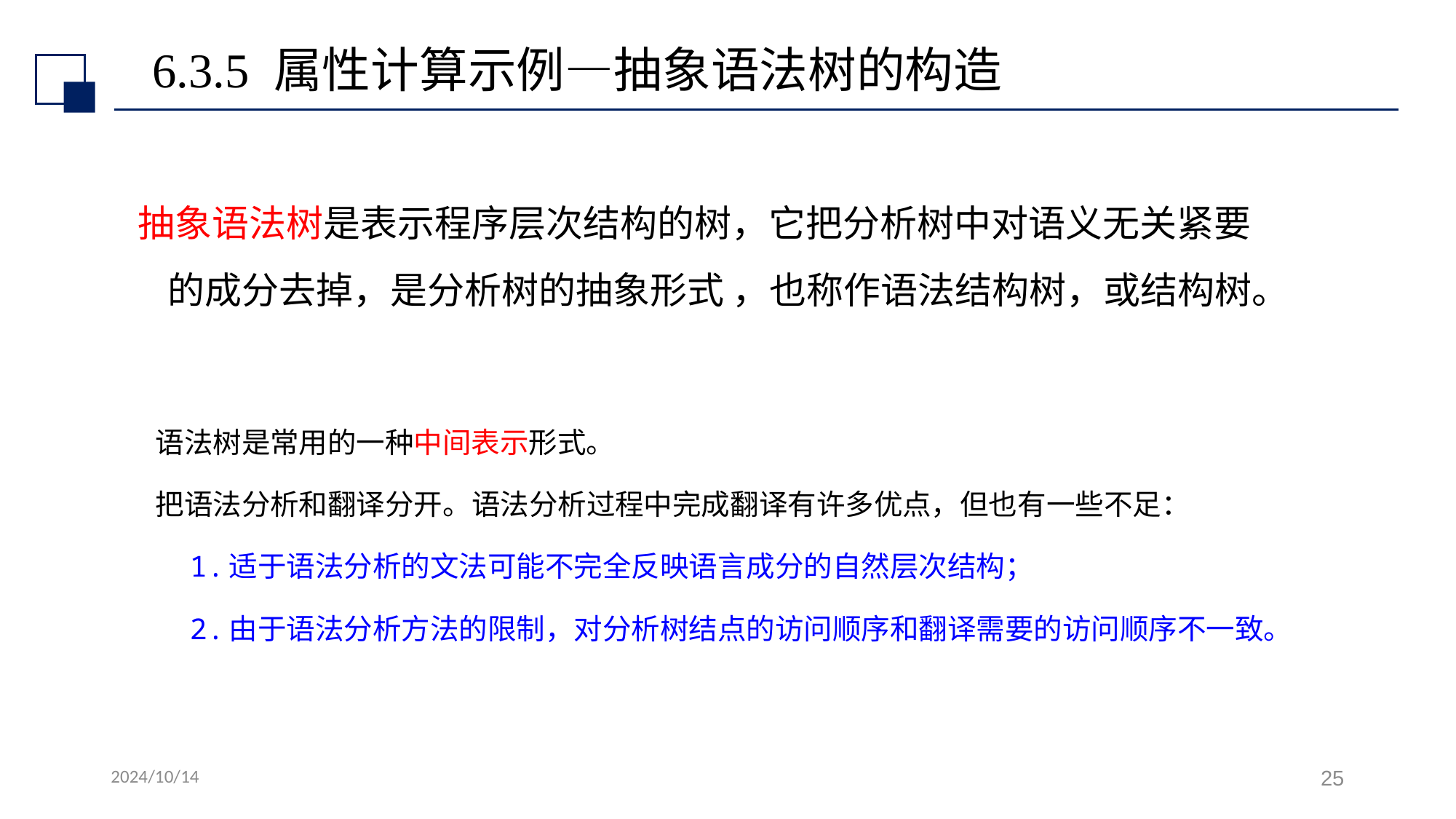

# 6.3.5 属性计算示例—抽象语法树的构造
抽象语法树是表示程序层次结构的树，它把分析树中对语义无关紧要的成分去掉，是分析树的抽象形式 ，也称作语法结构树，或结构树。

  语法树是常用的一种中间表示形式。
  把语法分析和翻译分开。语法分析过程中完成翻译有许多优点，但也有一些不足：
   1.适于语法分析的文法可能不完全反映语言成分的自然层次结构；
   2.由于语法分析方法的限制，对分析树结点的访问顺序和翻译需要的访问顺序不一致。

2024/10/14
25